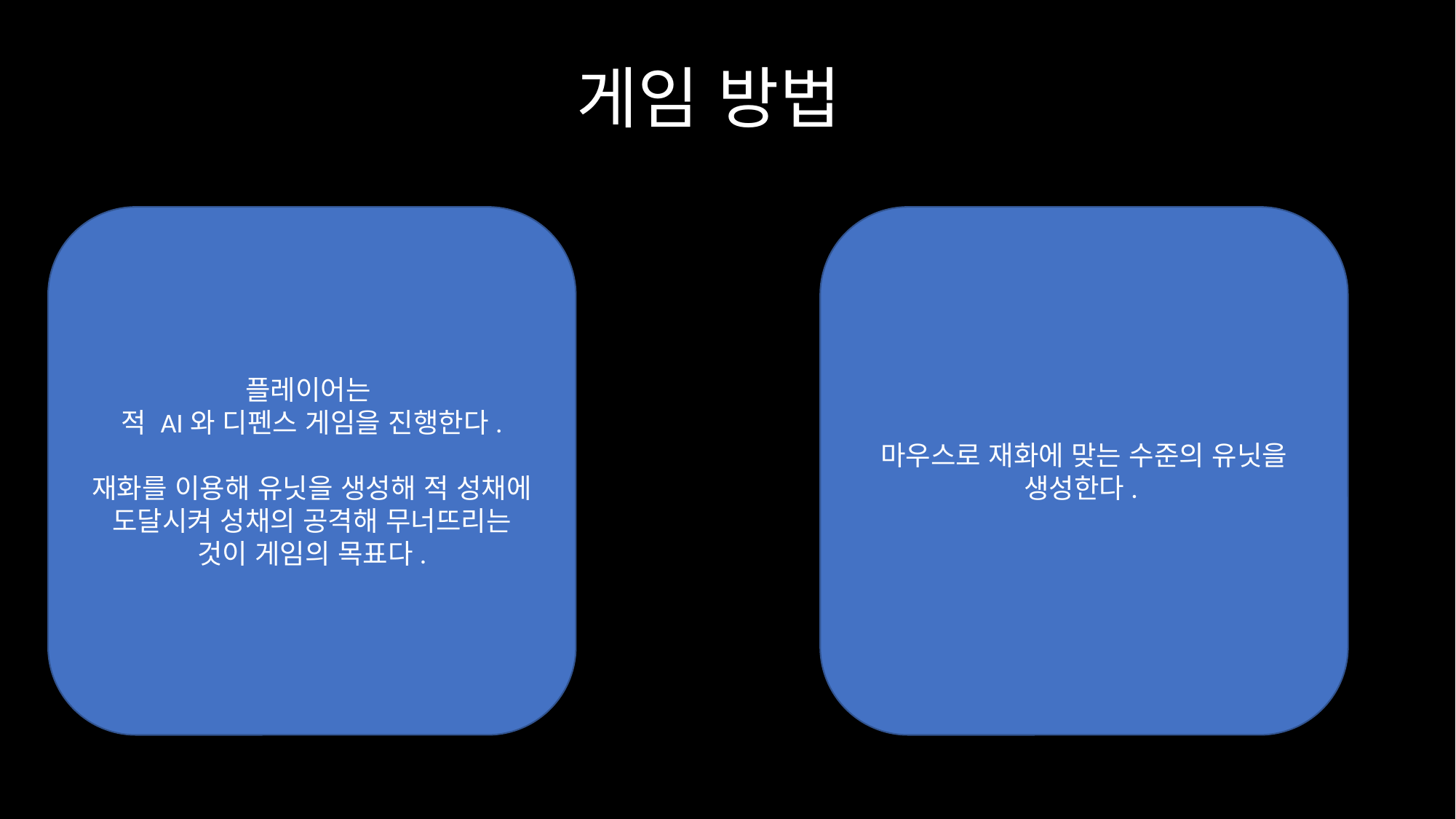

# 게임 방법
플레이어는
적 AI와 디펜스 게임을 진행한다.

재화를 이용해 유닛을 생성해 적 성채에 도달시켜 성채의 공격해 무너뜨리는 것이 게임의 목표다.
마우스로 재화에 맞는 수준의 유닛을 생성한다.